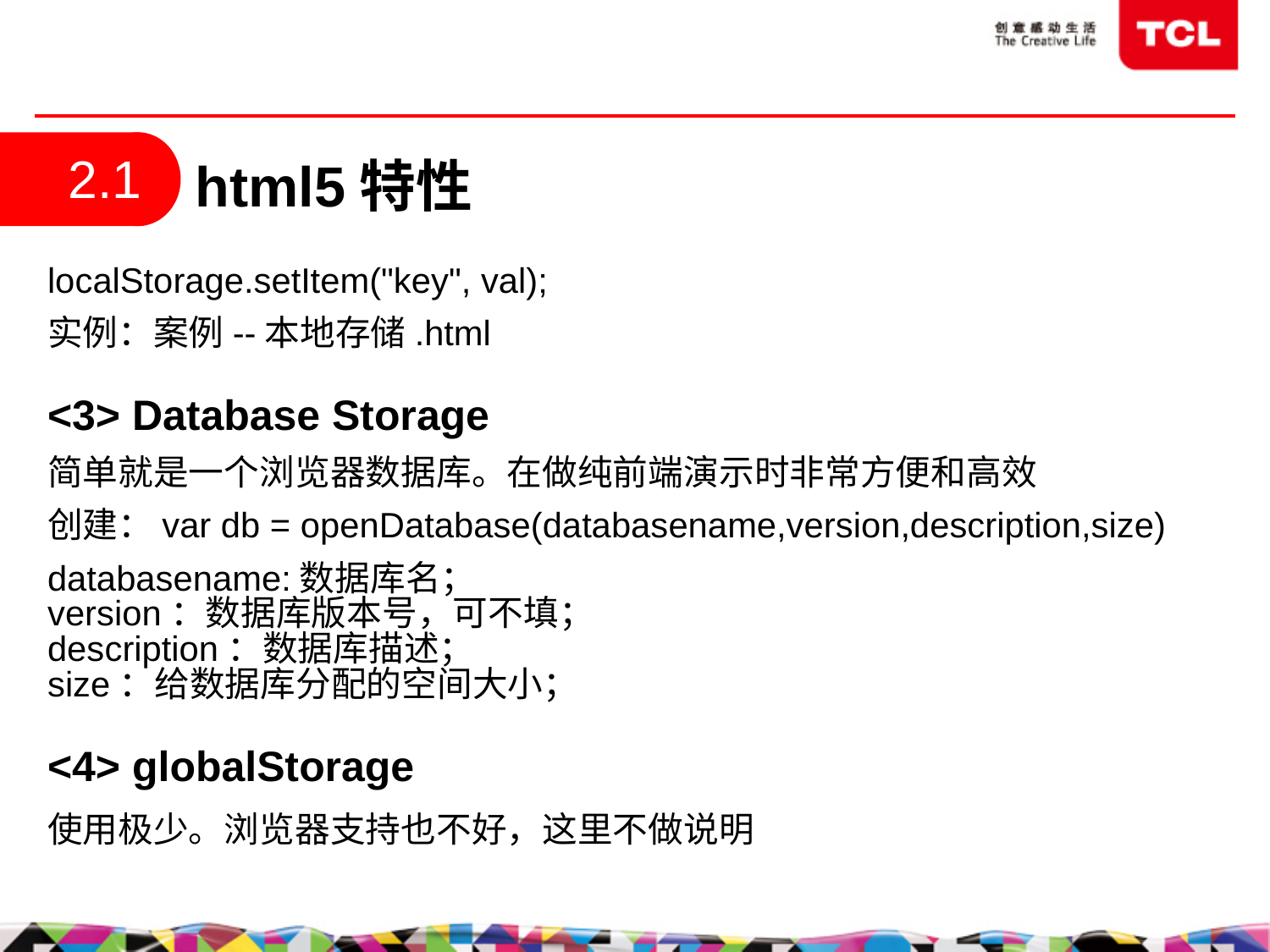

2.1
html5特性
localStorage.setItem("key", val);
实例：案例--本地存储.html
<3> Database Storage
简单就是一个浏览器数据库。在做纯前端演示时非常方便和高效
创建：var db = openDatabase(databasename,version,description,size)
databasename:数据库名； 
version：数据库版本号，可不填； 
description：数据库描述； 
size：给数据库分配的空间大小；
<4> globalStorage
使用极少。浏览器支持也不好，这里不做说明